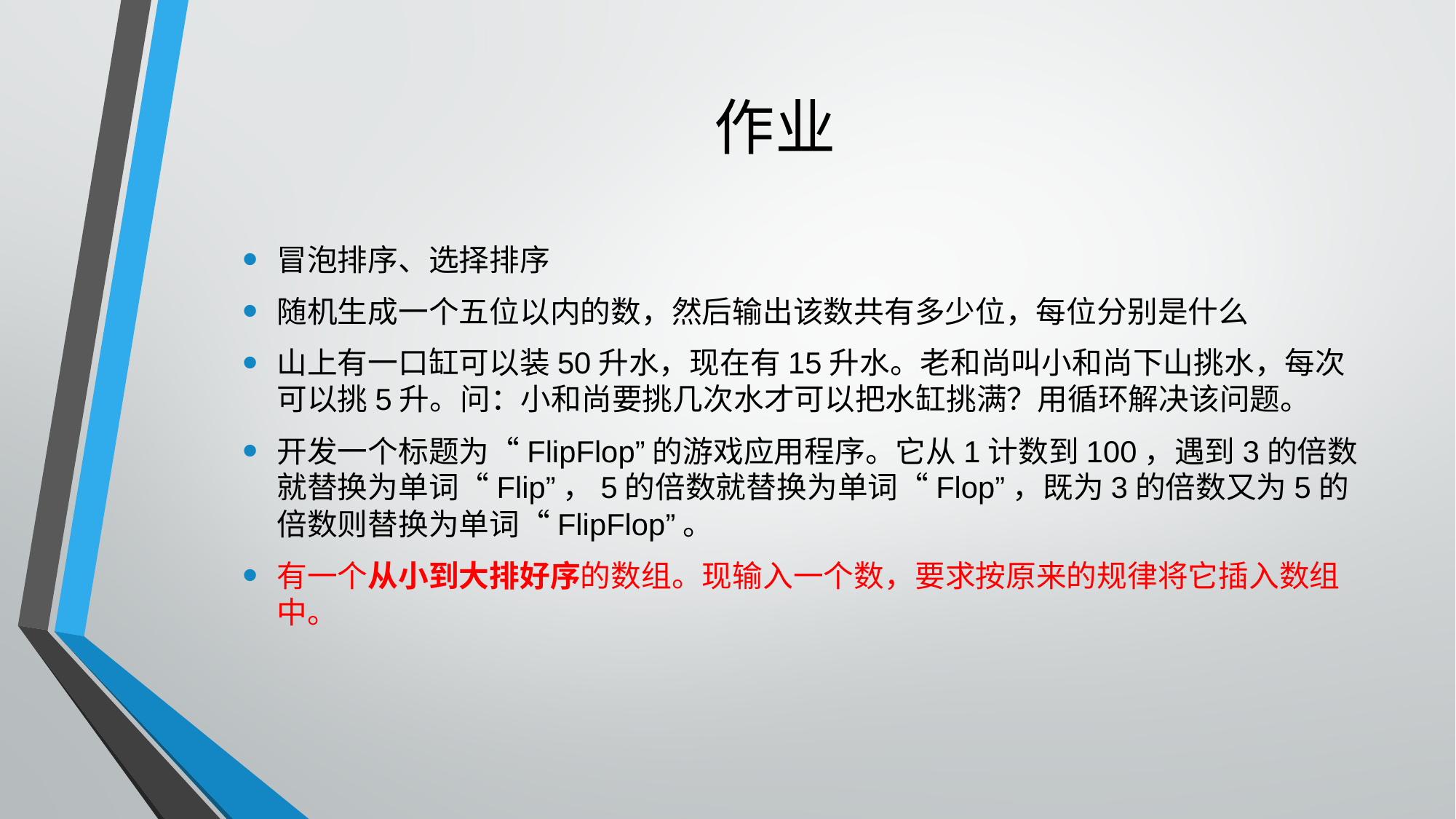

# 作业
冒泡排序、选择排序
随机生成一个五位以内的数，然后输出该数共有多少位，每位分别是什么
山上有一口缸可以装50升水，现在有15升水。老和尚叫小和尚下山挑水，每次可以挑5升。问：小和尚要挑几次水才可以把水缸挑满？用循环解决该问题。
开发一个标题为“FlipFlop”的游戏应用程序。它从1计数到100，遇到3的倍数就替换为单词“Flip”，5的倍数就替换为单词“Flop”，既为3的倍数又为5的倍数则替换为单词“FlipFlop”。
有一个从小到大排好序的数组。现输入一个数，要求按原来的规律将它插入数组中。